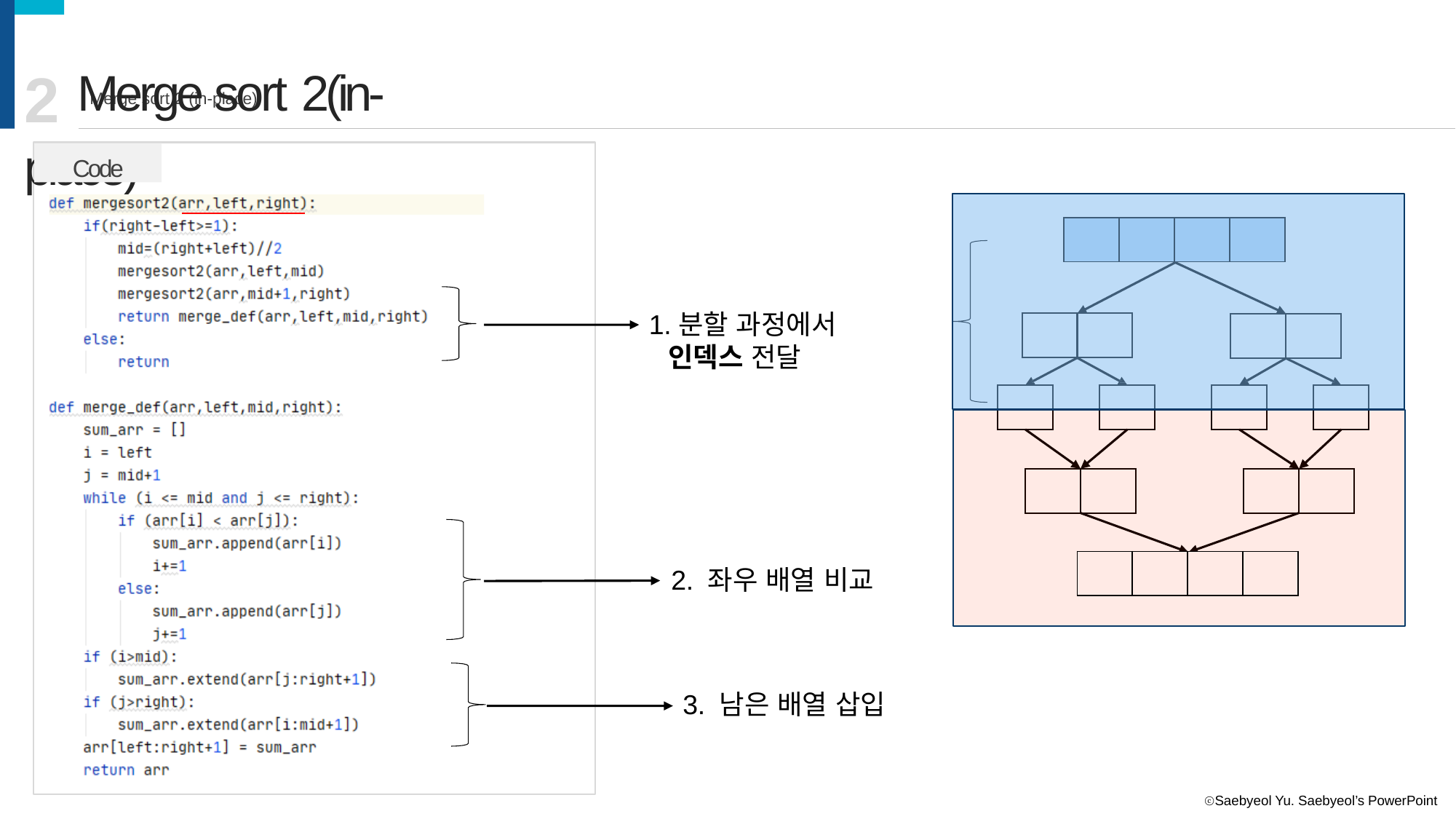

# 2 Merge sort 2(in-place)
Merge sort 2 (in-place)

Code

|  |  |  |  |
| --- | --- | --- | --- |
1.분할 과정에서
인덱스 전달
|  |  |  |  |
| --- | --- | --- | --- |
2. 좌우 배열 비교
3. 남은 배열 삽입
ⓒSaebyeol Yu. Saebyeol’s PowerPoint